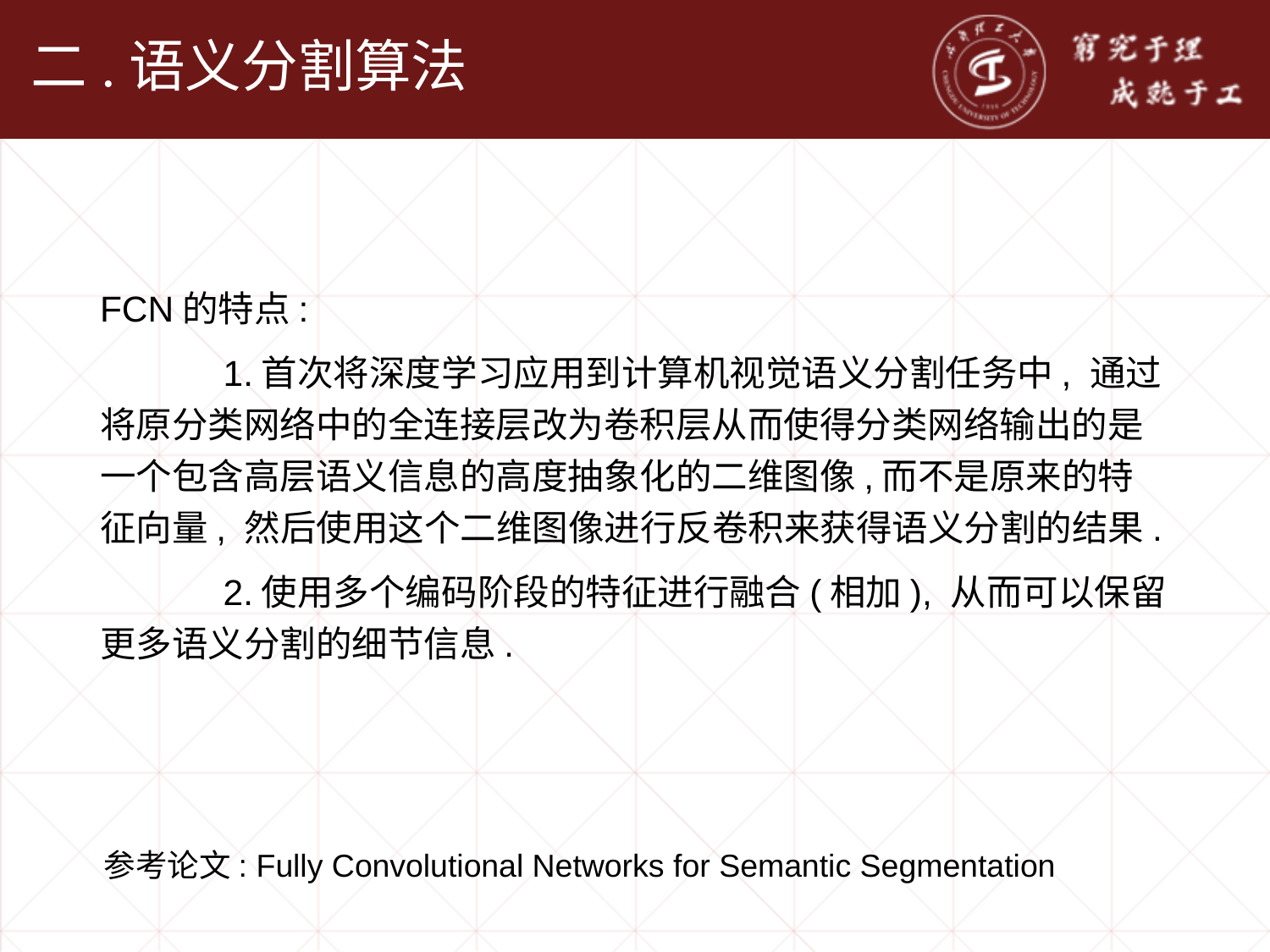

# 二.语义分割算法
FCN的特点:
	1.首次将深度学习应用到计算机视觉语义分割任务中, 通过将原分类网络中的全连接层改为卷积层从而使得分类网络输出的是一个包含高层语义信息的高度抽象化的二维图像,而不是原来的特征向量, 然后使用这个二维图像进行反卷积来获得语义分割的结果.
	2.使用多个编码阶段的特征进行融合(相加), 从而可以保留更多语义分割的细节信息.

参考论文: Fully Convolutional Networks for Semantic Segmentation